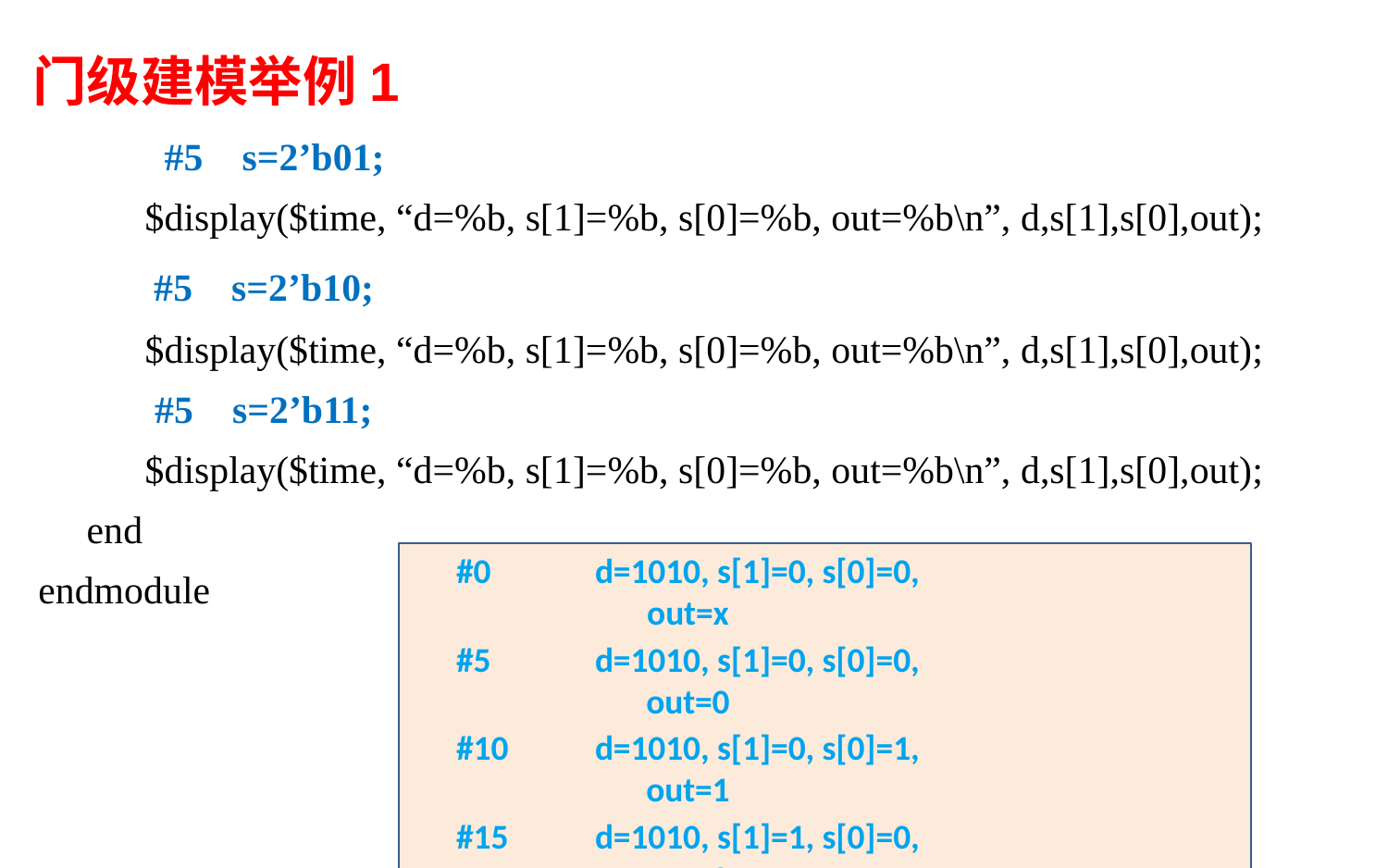

门级建模举例1
# #5    s=2’b01; $display($time, “d=%b, s[1]=%b, s[0]=%b, out=%b\n”, d,s[1],s[0],out); #5    s=2’b10; $display($time, “d=%b, s[1]=%b, s[0]=%b, out=%b\n”, d,s[1],s[0],out); #5    s=2’b11; $display($time, “d=%b, s[1]=%b, s[0]=%b, out=%b\n”, d,s[1],s[0],out); end endmodule
#0	d=1010, s[1]=0, s[0]=0, out=x
#5	d=1010, s[1]=0, s[0]=0, out=0
#10	d=1010, s[1]=0, s[0]=1, out=1
#15	d=1010, s[1]=1, s[0]=0, out=0
#20	d=1010, s[1]=1, s[0]=1, out=1